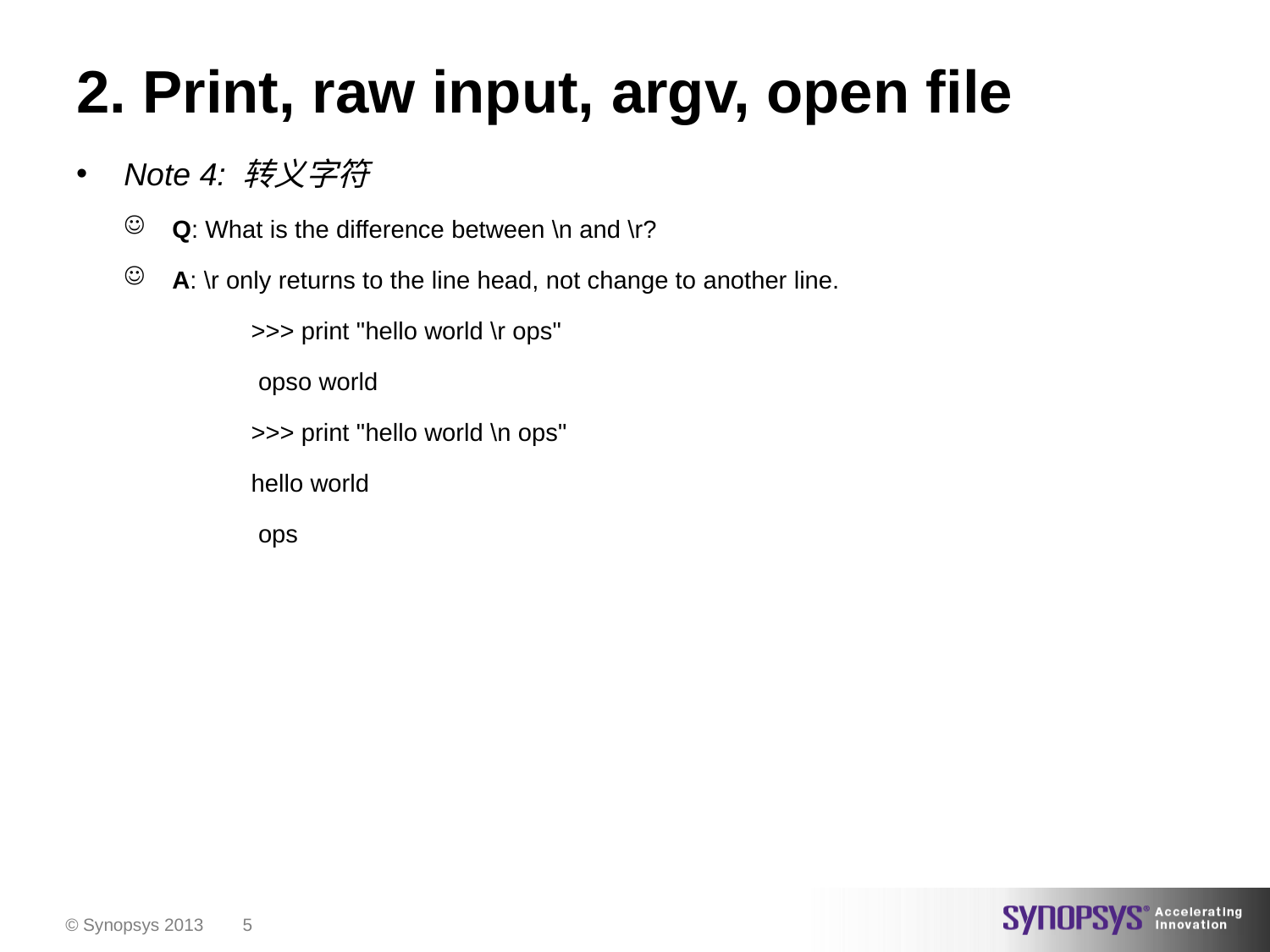

# 2. Print, raw input, argv, open file
Note 4: 转义字符
Q: What is the difference between \n and \r?
A: \r only returns to the line head, not change to another line.
	>>> print "hello world \r ops"
 	 opso world
	>>> print "hello world \n ops"
	hello world
	 ops